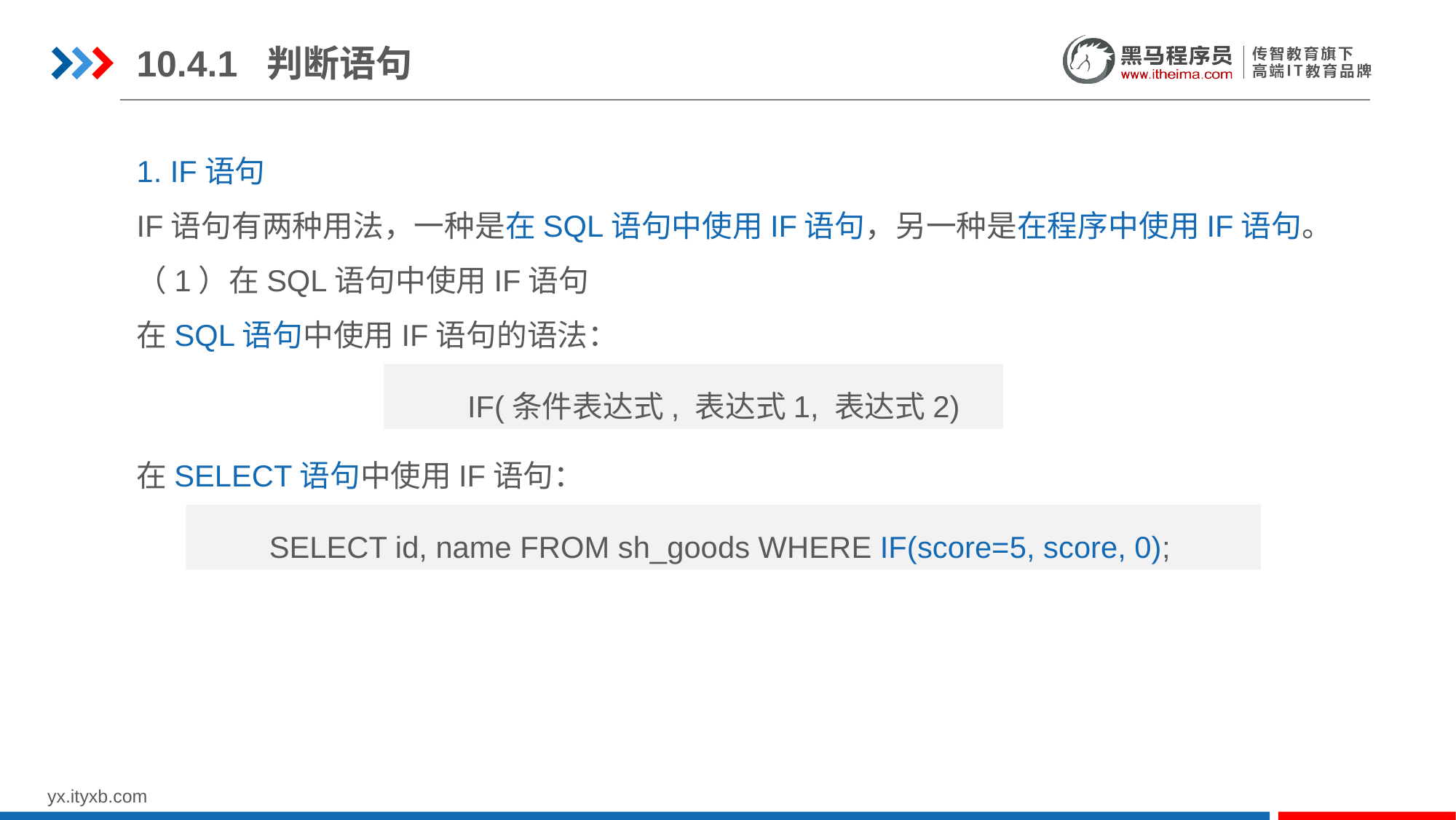

10.4.1  判断语句
1. IF语句
IF语句有两种用法，一种是在SQL语句中使用IF语句，另一种是在程序中使用IF语句。
（1）在SQL语句中使用IF语句
在SQL语句中使用IF语句的语法：
IF(条件表达式, 表达式1, 表达式2)
在SELECT语句中使用IF语句：
SELECT id, name FROM sh_goods WHERE IF(score=5, score, 0);